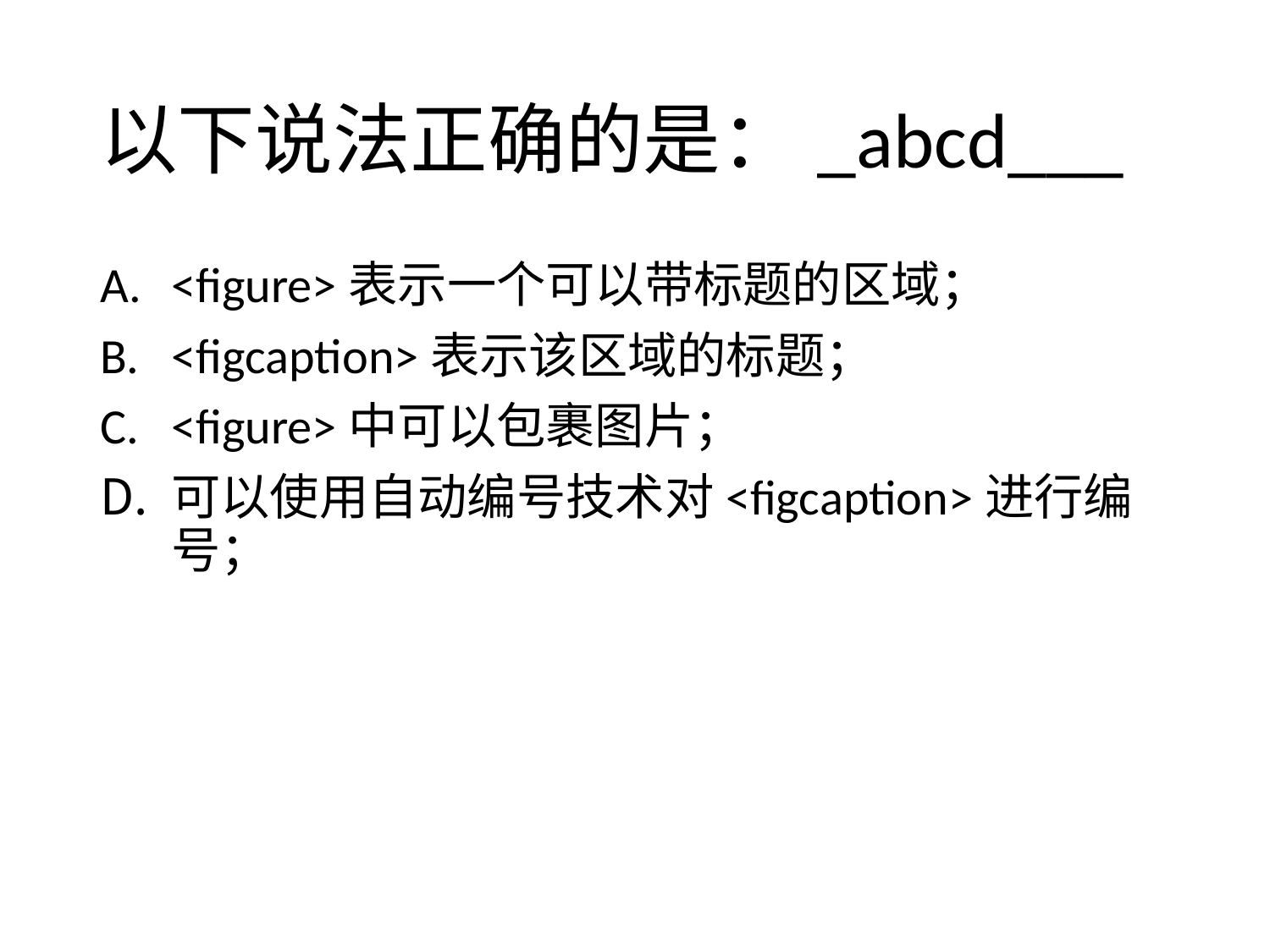

# 以下说法正确的是：_abcd___
<figure>表示一个可以带标题的区域；
<figcaption>表示该区域的标题；
<figure>中可以包裹图片；
可以使用自动编号技术对<figcaption>进行编号；